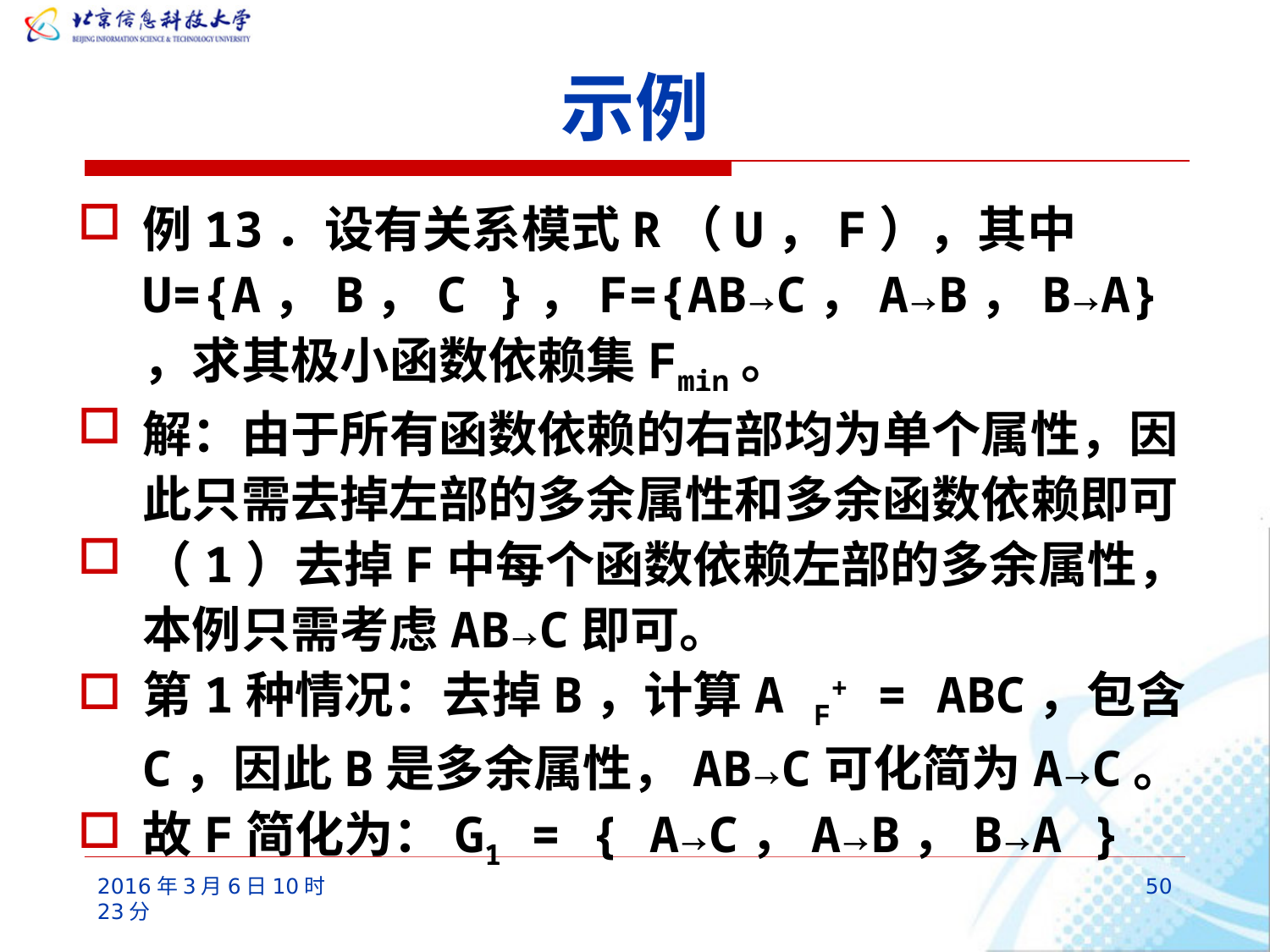

# 示例
例13．设有关系模式R（U，F），其中U={A，B，C }，F={AB→C，A→B，B→A}，求其极小函数依赖集Fmin。
解：由于所有函数依赖的右部均为单个属性，因此只需去掉左部的多余属性和多余函数依赖即可
（1）去掉F中每个函数依赖左部的多余属性，本例只需考虑AB→C即可。
第1种情况：去掉B，计算A F+ = ABC，包含C，因此B是多余属性，AB→C可化简为A→C。
故F简化为：G1 = { A→C，A→B，B→A }
2016年3月6日10时23分
50